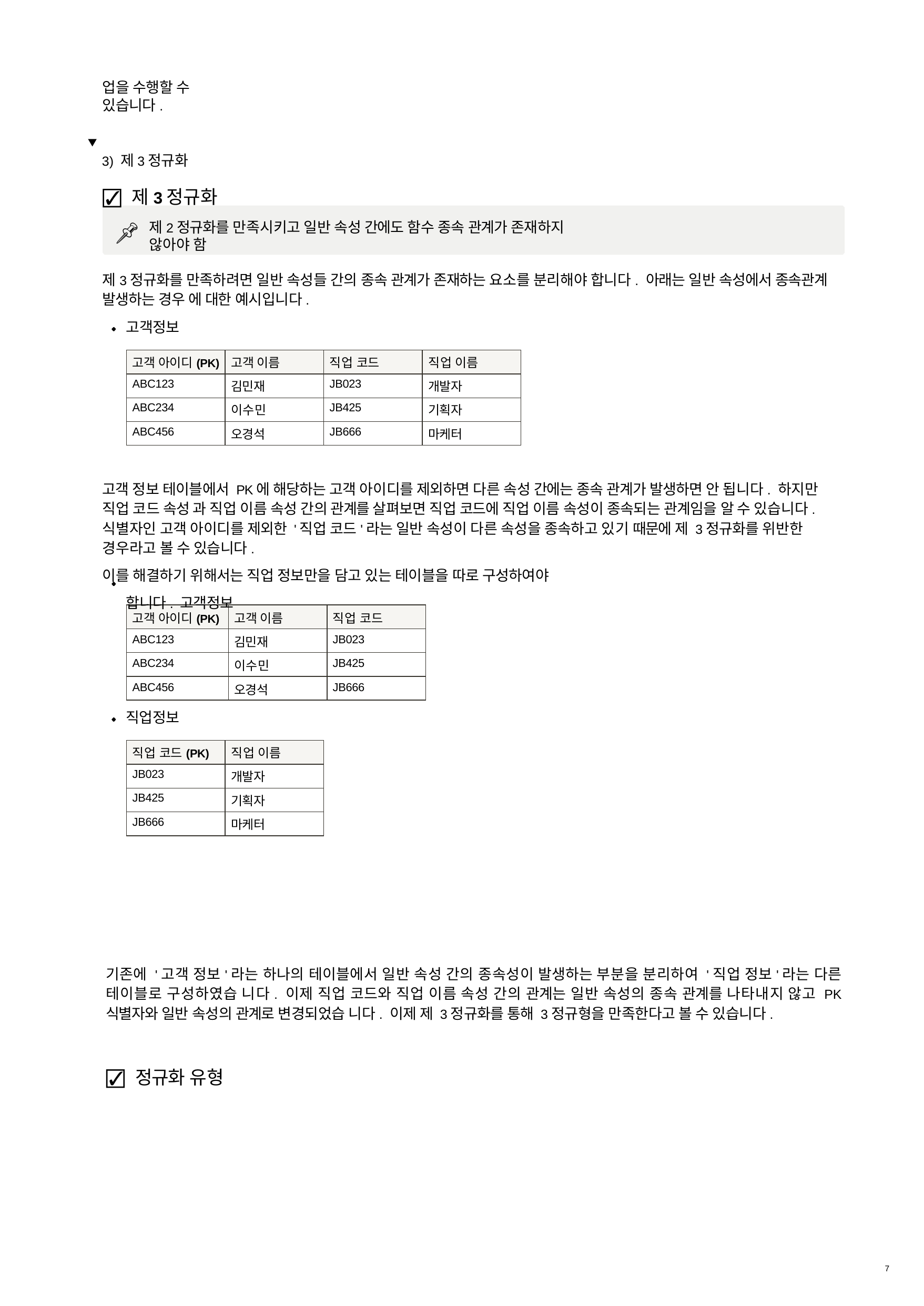

업을 수행할 수 있습니다.

3) 제3정규화
☑ 제3정규화

📌
제2정규화를 만족시키고 일반 속성 간에도 함수 종속 관계가 존재하지 않아야 함
제3정규화를 만족하려면 일반 속성들 간의 종속 관계가 존재하는 요소를 분리해야 합니다. 아래는 일반 속성에서 종속관계 발생하는 경우 에 대한 예시입니다.
고객정보

| 고객 아이디(PK) | 고객 이름 | 직업 코드 | 직업 이름 |
| --- | --- | --- | --- |
| ABC123 | 김민재 | JB023 | 개발자 |
| ABC234 | 이수민 | JB425 | 기획자 |
| ABC456 | 오경석 | JB666 | 마케터 |
고객 정보 테이블에서 PK에 해당하는 고객 아이디를 제외하면 다른 속성 간에는 종속 관계가 발생하면 안 됩니다. 하지만 직업 코드 속성 과 직업 이름 속성 간의 관계를 살펴보면 직업 코드에 직업 이름 속성이 종속되는 관계임을 알 수 있습니다. 식별자인 고객 아이디를 제외한 '직업 코드'라는 일반 속성이 다른 속성을 종속하고 있기 때문에 제 3정규화를 위반한 경우라고 볼 수 있습니다.
이를 해결하기 위해서는 직업 정보만을 담고 있는 테이블을 따로 구성하여야 합니다. 고객정보

| 고객 아이디(PK) | 고객 이름 | 직업 코드 |
| --- | --- | --- |
| ABC123 | 김민재 | JB023 |
| ABC234 | 이수민 | JB425 |
| ABC456 | 오경석 | JB666 |
직업정보

| 직업 코드(PK) | 직업 이름 |
| --- | --- |
| JB023 | 개발자 |
| JB425 | 기획자 |
| JB666 | 마케터 |
기존에 '고객 정보'라는 하나의 테이블에서 일반 속성 간의 종속성이 발생하는 부분을 분리하여 '직업 정보'라는 다른 테이블로 구성하였습 니다. 이제 직업 코드와 직업 이름 속성 간의 관계는 일반 속성의 종속 관계를 나타내지 않고 PK 식별자와 일반 속성의 관계로 변경되었습 니다. 이제 제 3정규화를 통해 3정규형을 만족한다고 볼 수 있습니다.

☑ 정규화 유형
7